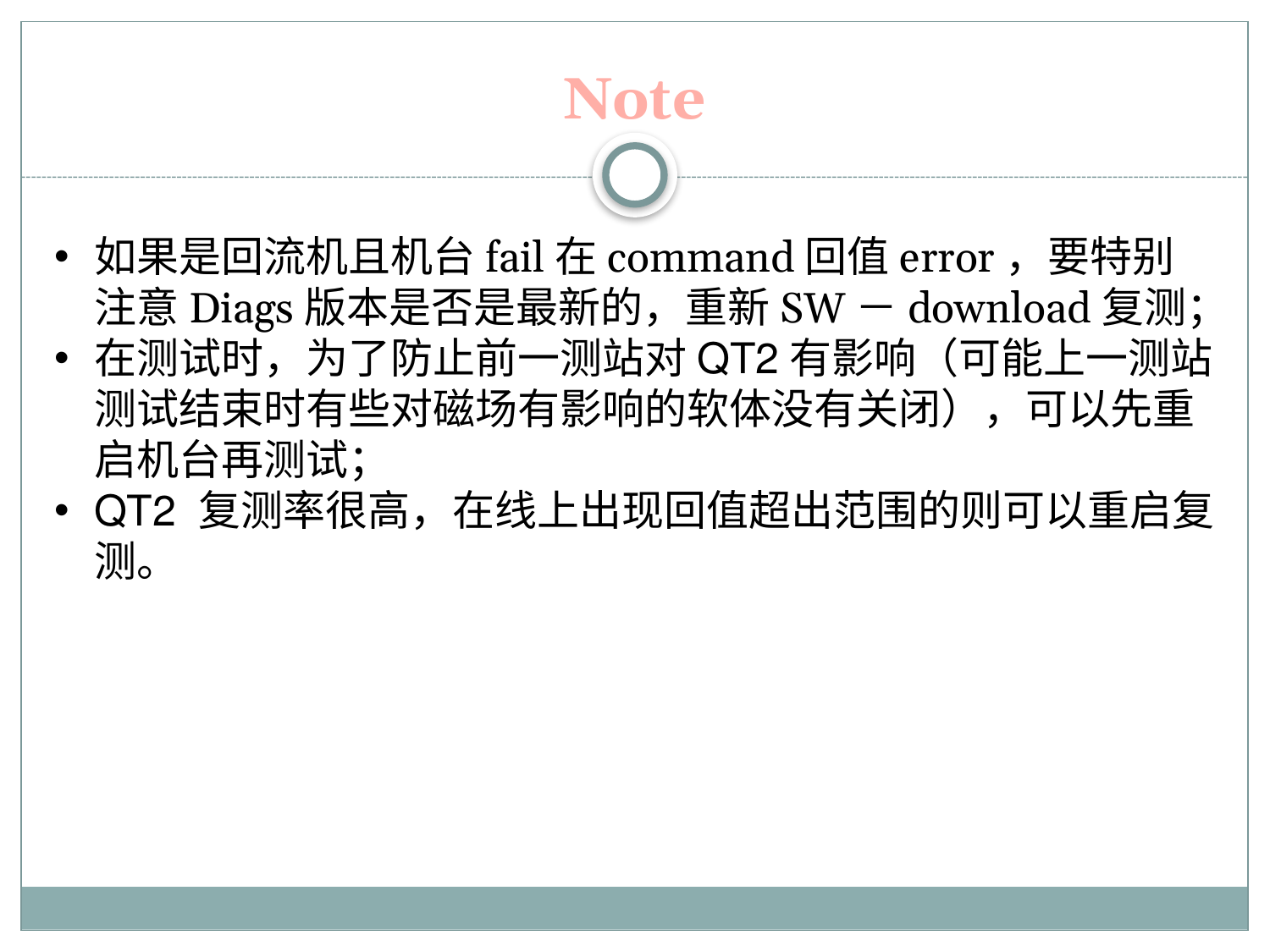

# Note
如果是回流机且机台fail在command回值error，要特别注意Diags版本是否是最新的，重新SW－download复测；
在测试时，为了防止前一测站对QT2有影响（可能上一测站测试结束时有些对磁场有影响的软体没有关闭），可以先重启机台再测试；
QT2 复测率很高，在线上出现回值超出范围的则可以重启复测。